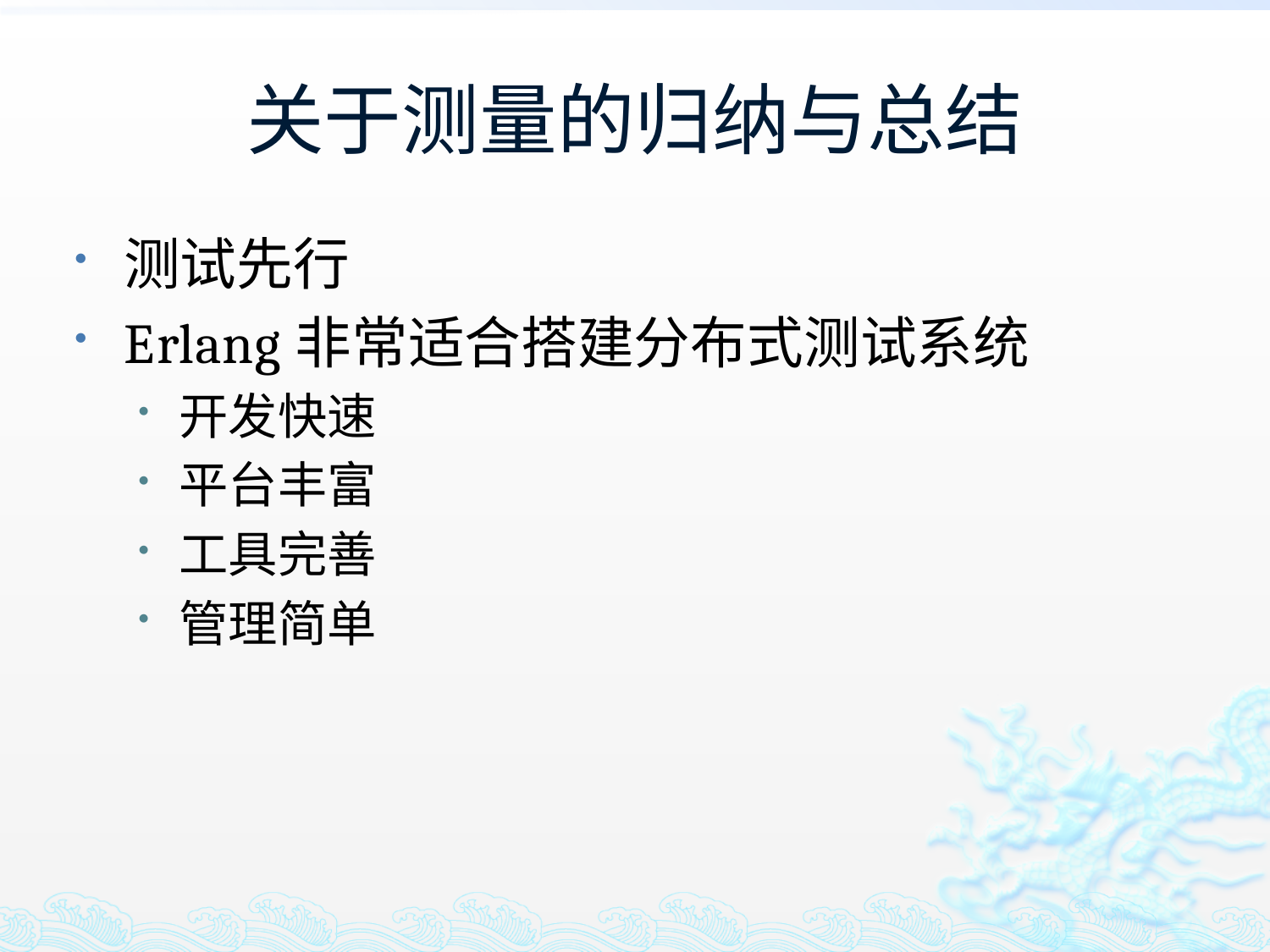

# 关于测量的归纳与总结
测试先行
Erlang非常适合搭建分布式测试系统
开发快速
平台丰富
工具完善
管理简单